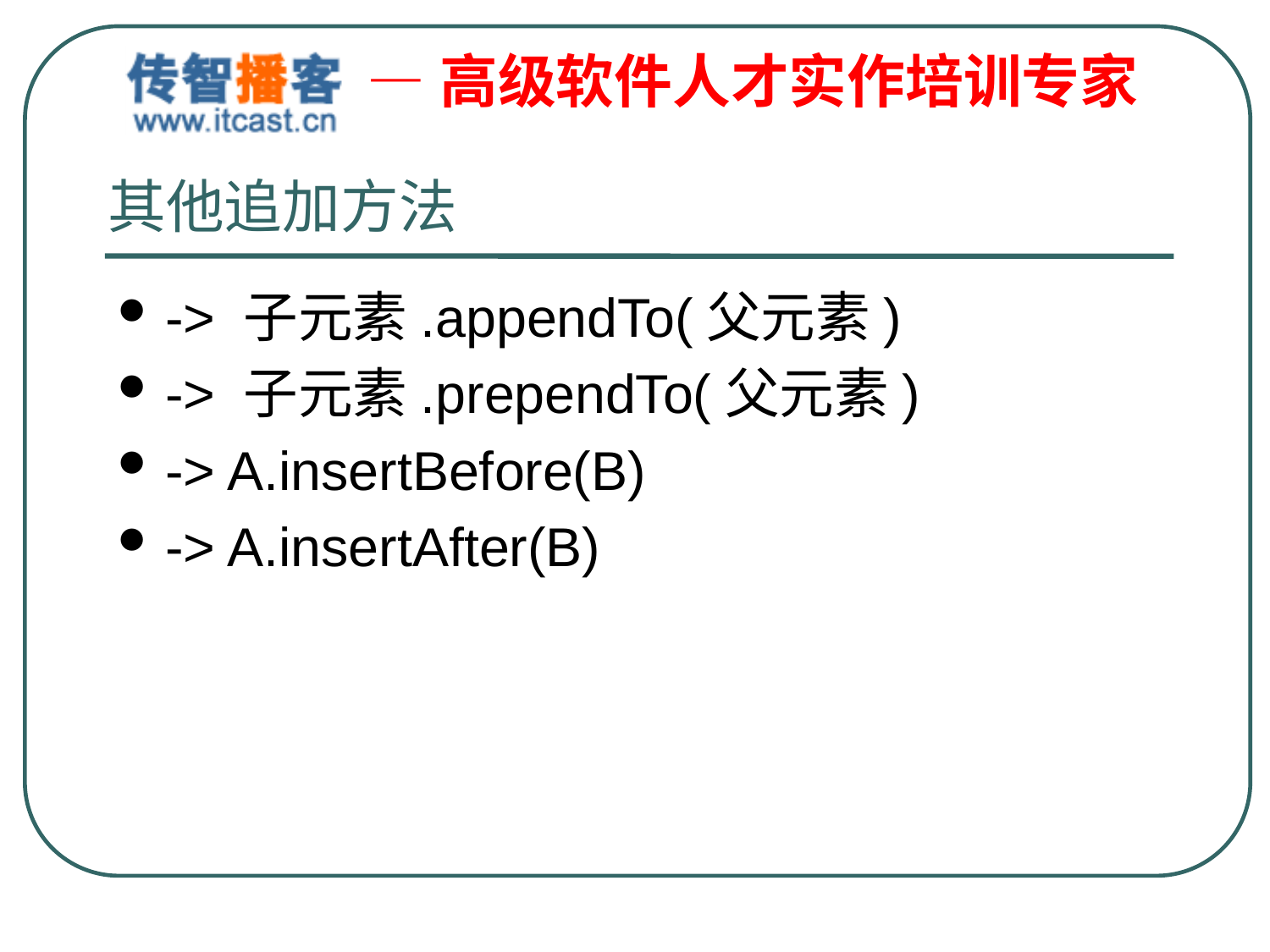

# 其他追加方法
-> 子元素.appendTo(父元素)
-> 子元素.prependTo(父元素)
-> A.insertBefore(B)
-> A.insertAfter(B)